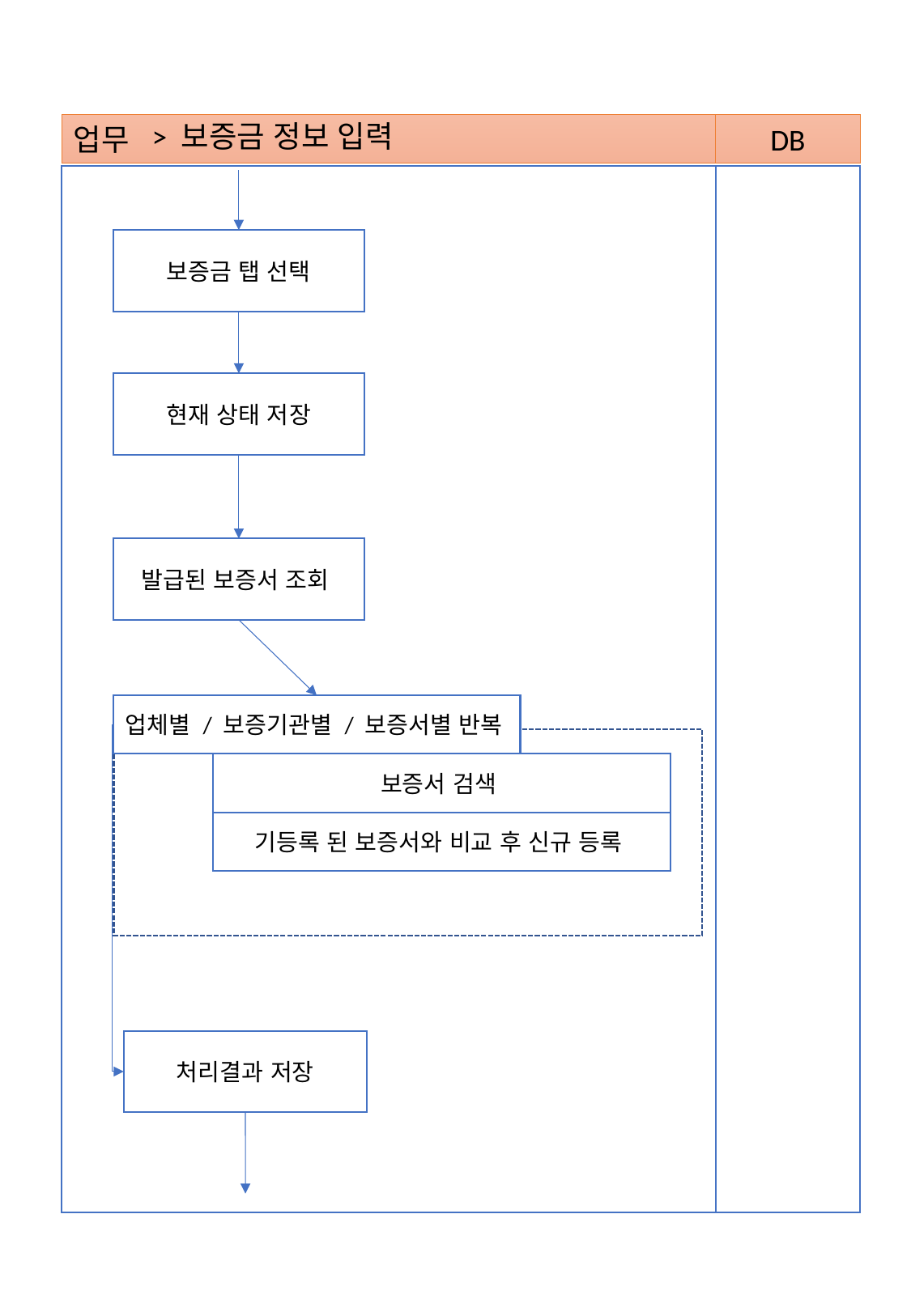

> 보증금 정보 입력
보증금 탭 선택
현재 상태 저장
발급된 보증서 조회
업체별 / 보증기관별 / 보증서별 반복

보증서 검색
기등록 된 보증서와 비교 후 신규 등록
처리결과 저장